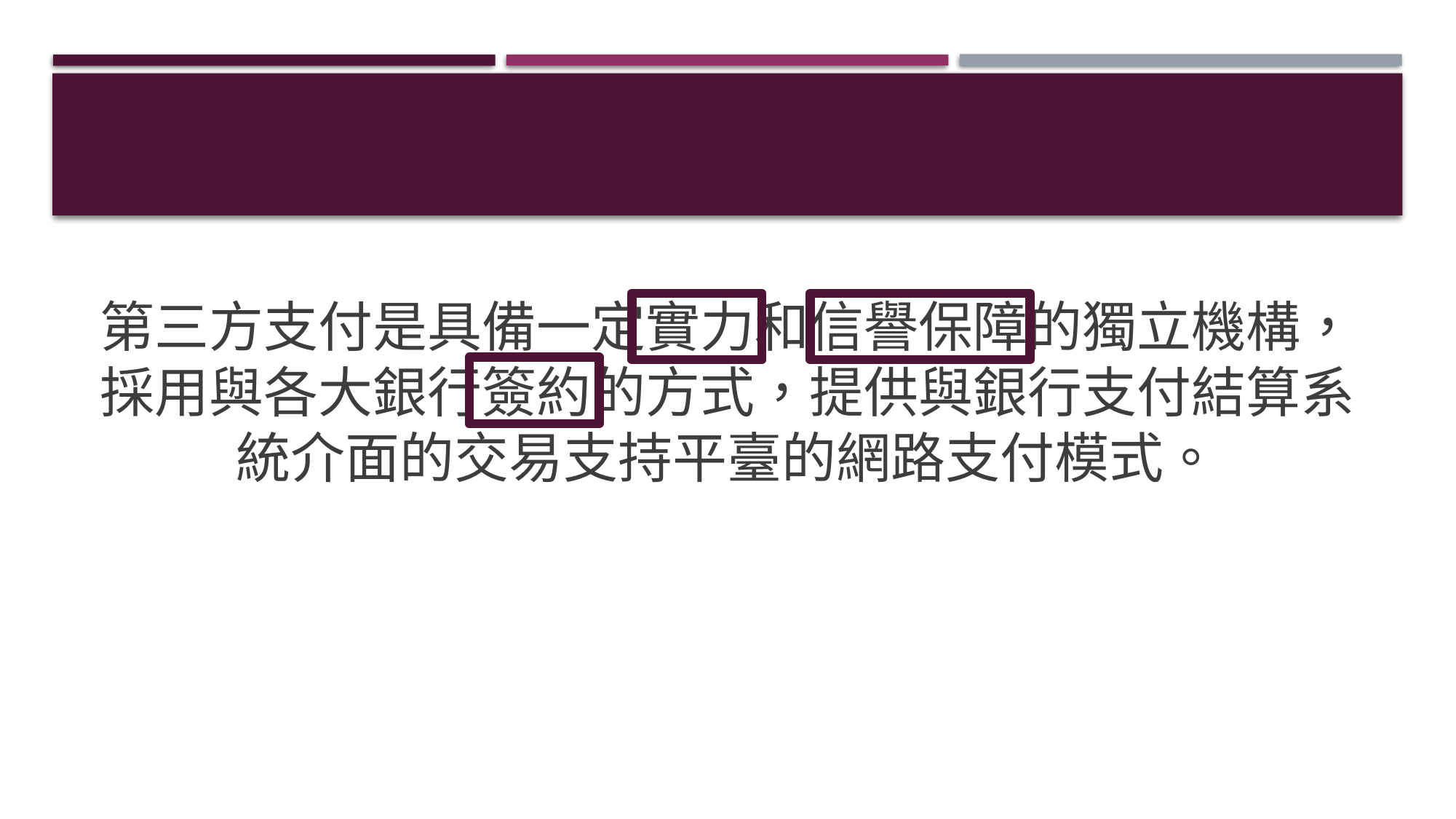

第三方支付是具備一定實力和信譽保障的獨立機構，採用與各大銀行簽約的方式，提供與銀行支付結算系統介面的交易支持平臺的網路支付模式。